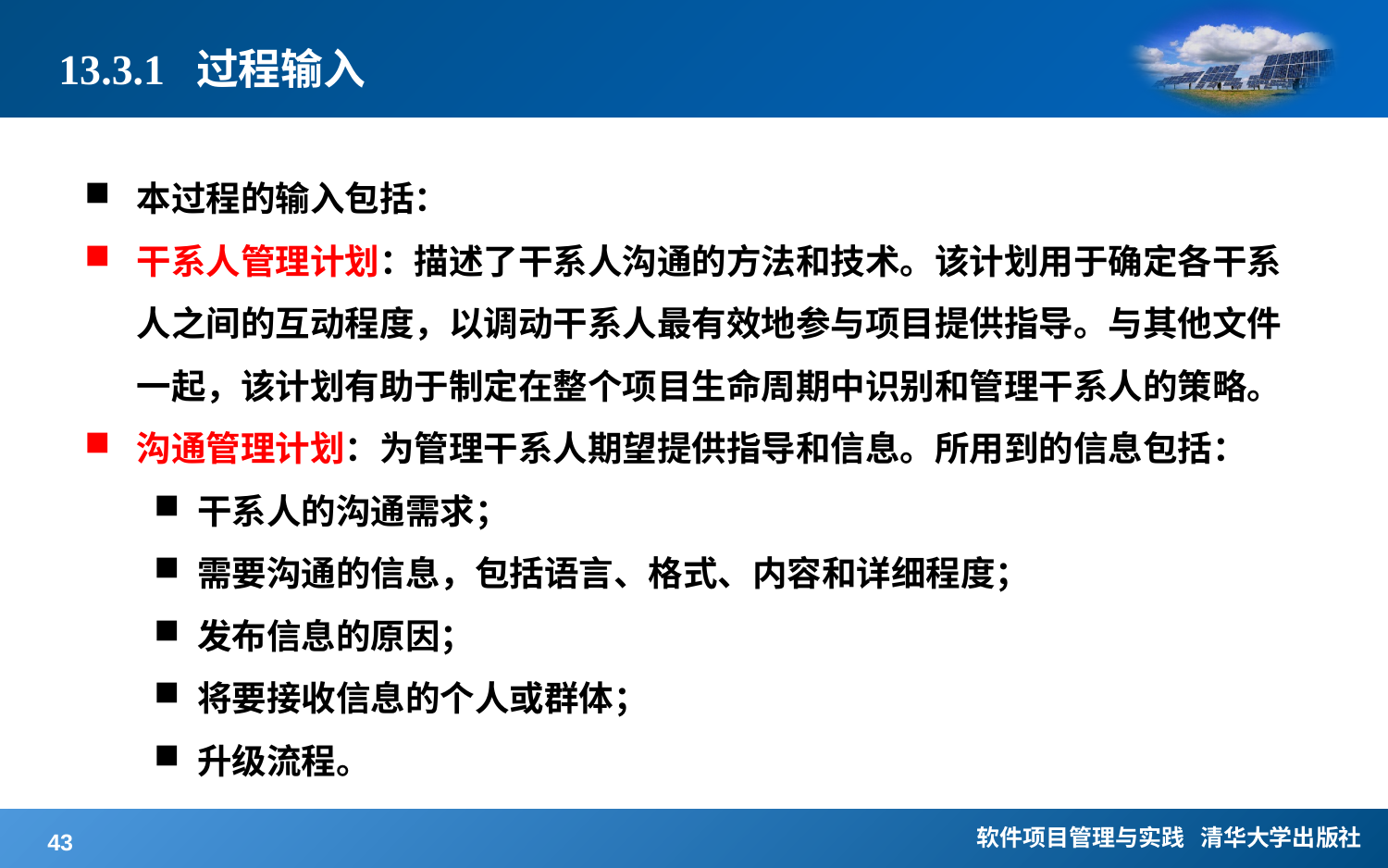

# 13.3.1  过程输入
本过程的输入包括：
干系人管理计划：描述了干系人沟通的方法和技术。该计划用于确定各干系人之间的互动程度，以调动干系人最有效地参与项目提供指导。与其他文件一起，该计划有助于制定在整个项目生命周期中识别和管理干系人的策略。
沟通管理计划：为管理干系人期望提供指导和信息。所用到的信息包括：
干系人的沟通需求；
需要沟通的信息，包括语言、格式、内容和详细程度；
发布信息的原因；
将要接收信息的个人或群体；
升级流程。